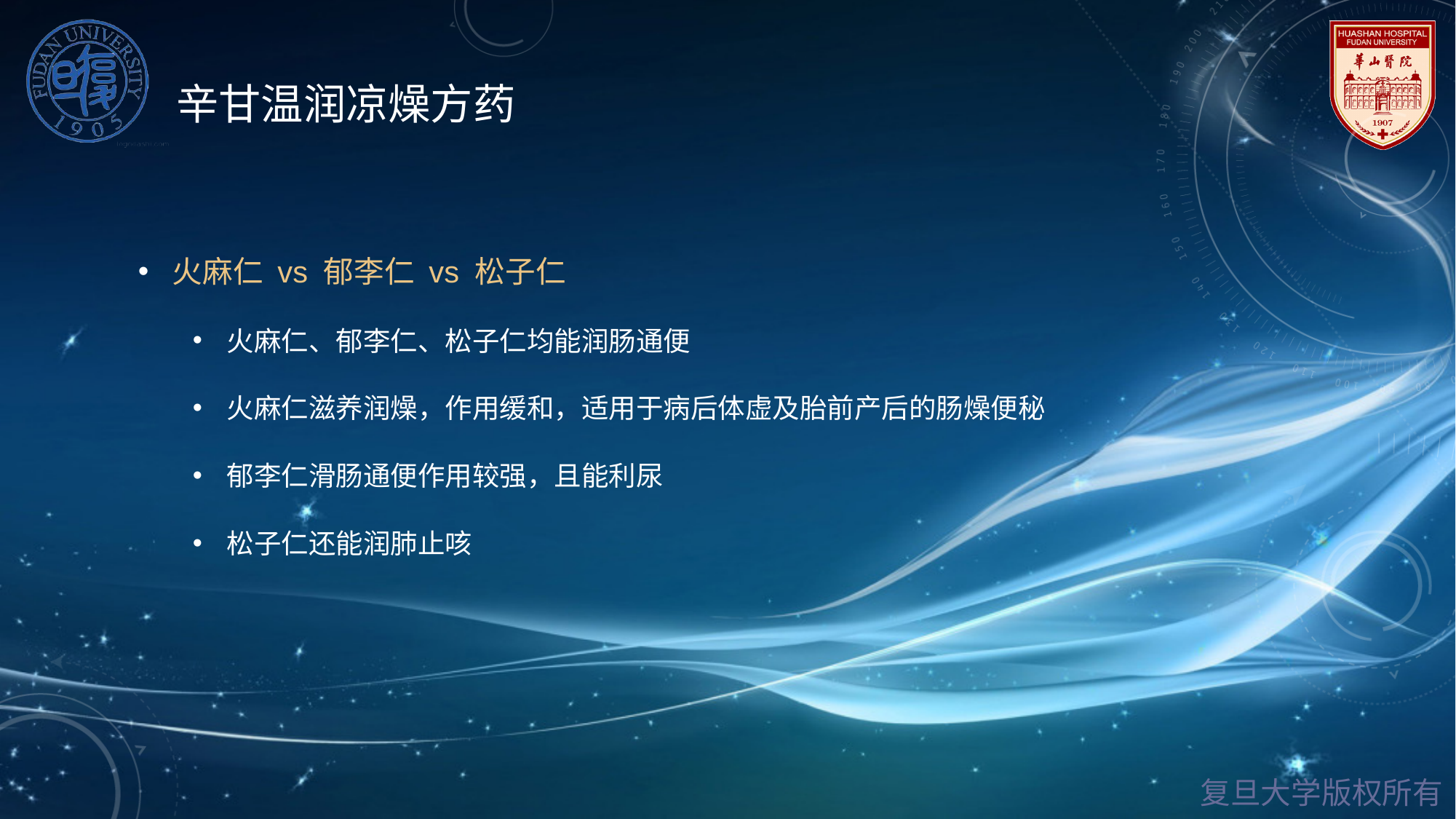

# 辛甘温润凉燥方药
火麻仁 vs 郁李仁 vs 松子仁
火麻仁、郁李仁、松子仁均能润肠通便
火麻仁滋养润燥，作用缓和，适用于病后体虚及胎前产后的肠燥便秘
郁李仁滑肠通便作用较强，且能利尿
松子仁还能润肺止咳